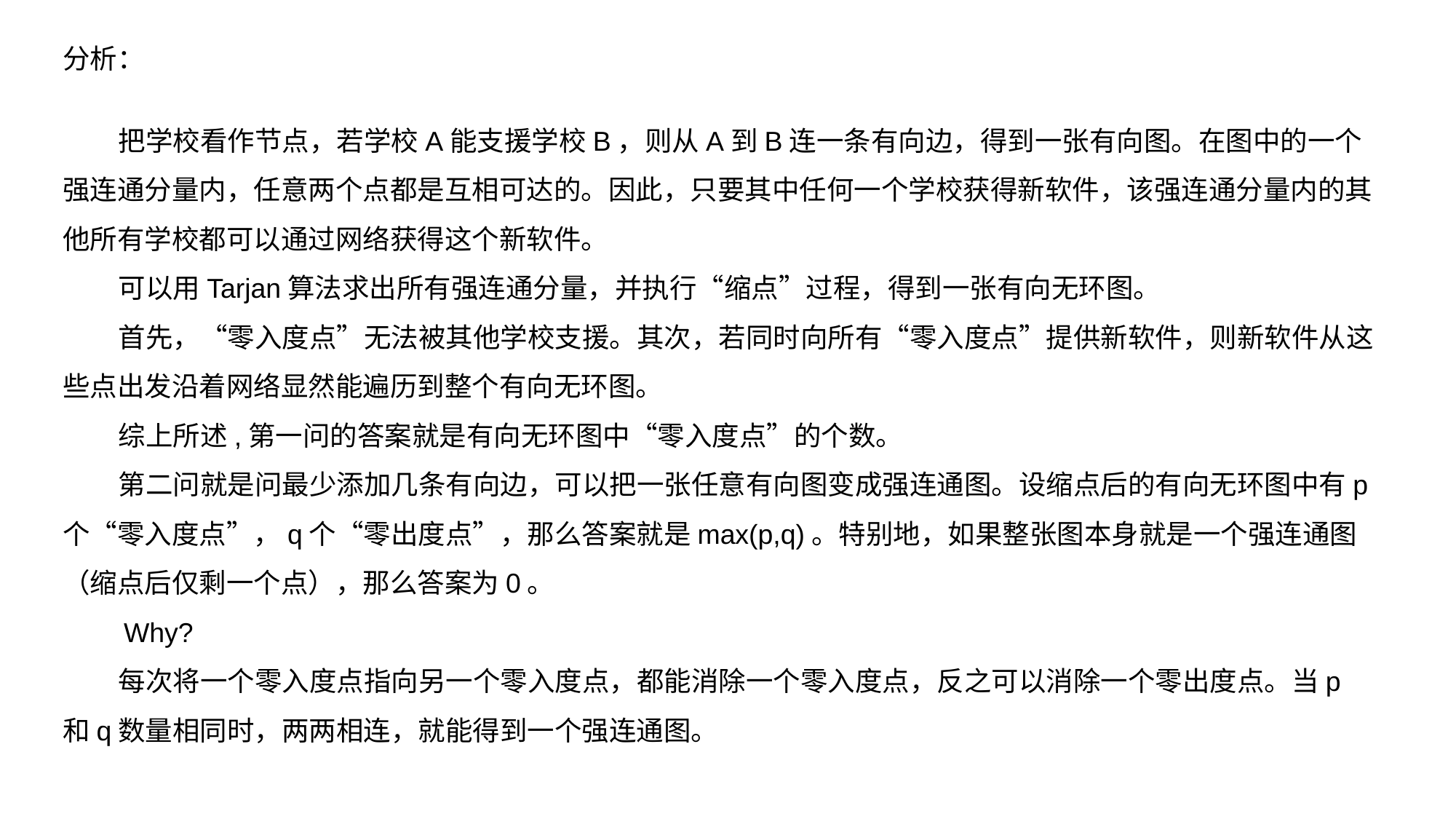

分析：

        把学校看作节点，若学校A能支援学校B，则从A到B连一条有向边，得到一张有向图。在图中的一个强连通分量内，任意两个点都是互相可达的。因此，只要其中任何一个学校获得新软件，该强连通分量内的其他所有学校都可以通过网络获得这个新软件。
        可以用Tarjan算法求出所有强连通分量，并执行“缩点”过程，得到一张有向无环图。
        首先，“零入度点”无法被其他学校支援。其次，若同时向所有“零入度点”提供新软件，则新软件从这些点出发沿着网络显然能遍历到整个有向无环图。
        综上所述,第一问的答案就是有向无环图中“零入度点”的个数。
        第二问就是问最少添加几条有向边，可以把一张任意有向图变成强连通图。设缩点后的有向无环图中有p个“零入度点”，q个“零出度点”，那么答案就是max(p,q)。特别地，如果整张图本身就是一个强连通图（缩点后仅剩一个点），那么答案为0。
        Why?
        每次将一个零入度点指向另一个零入度点，都能消除一个零入度点，反之可以消除一个零出度点。当p和q数量相同时，两两相连，就能得到一个强连通图。